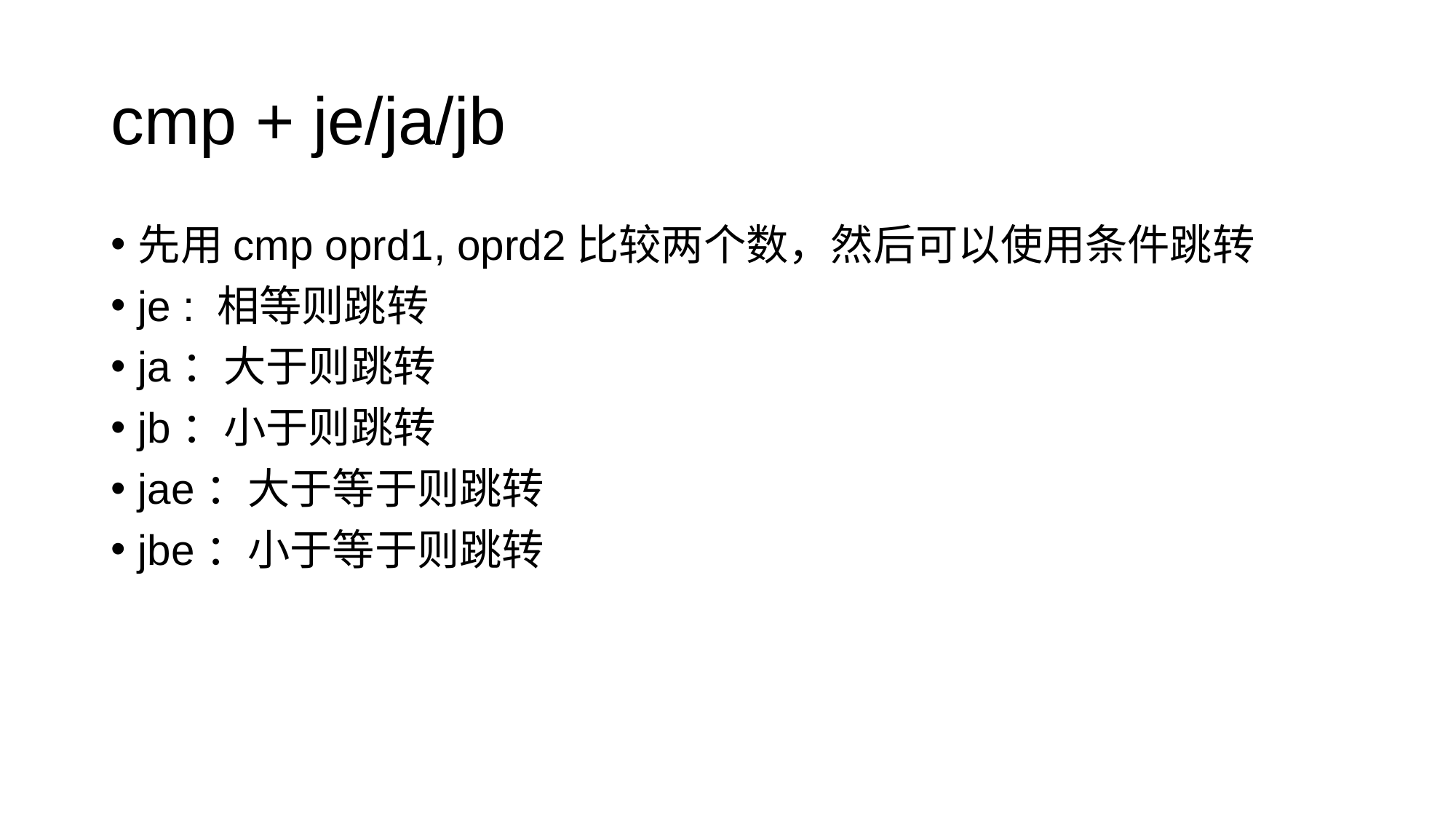

# cmp + je/ja/jb
先用cmp oprd1, oprd2比较两个数，然后可以使用条件跳转
je : 相等则跳转
ja：大于则跳转
jb：小于则跳转
jae：大于等于则跳转
jbe：小于等于则跳转